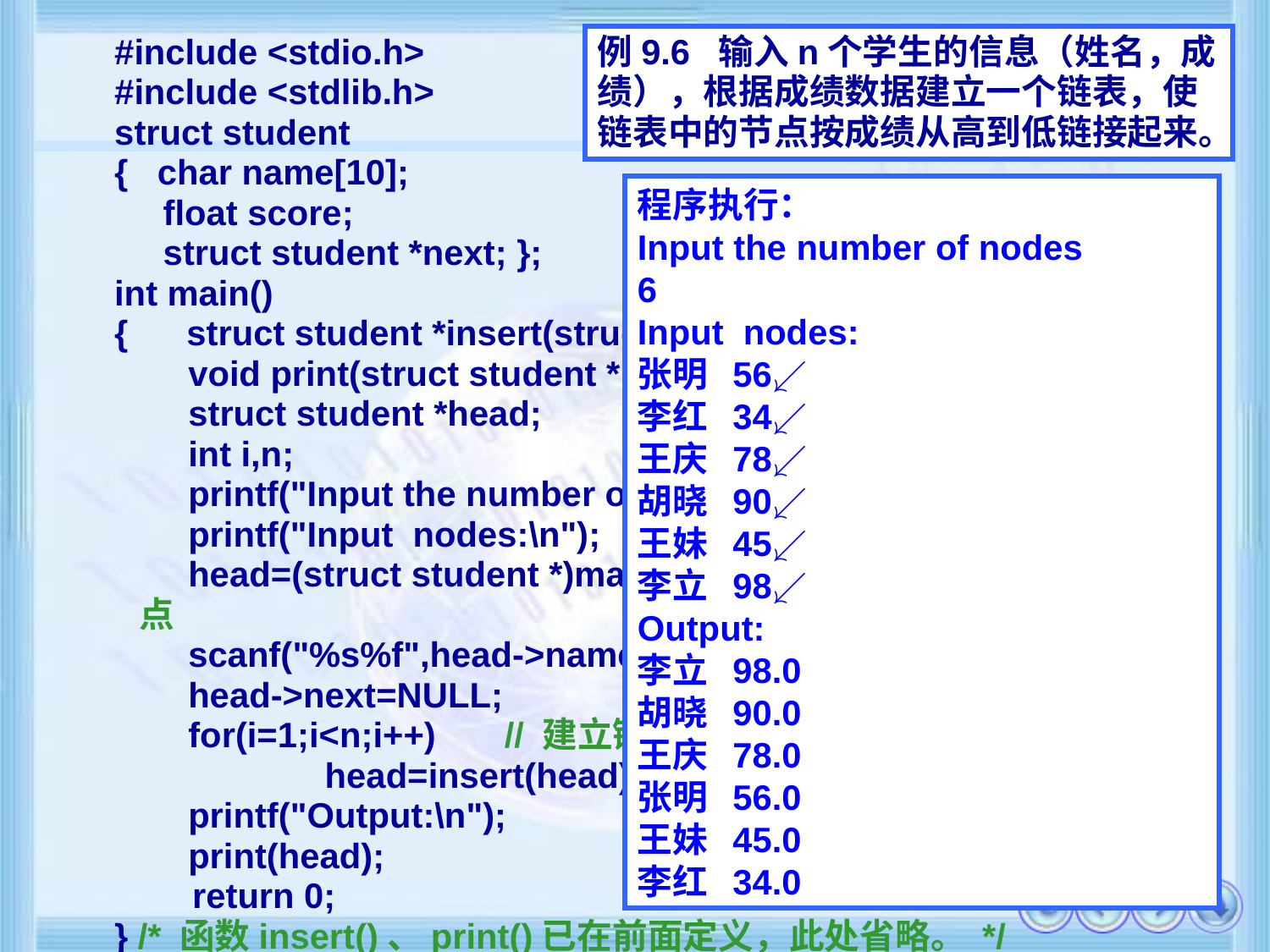

#include <stdio.h>
#include <stdlib.h>
struct student
{   char name[10];
     float score;
     struct student *next; };
int main()
{      struct student *insert(struct student *head);   // 函数声明
	     void print(struct student *head);	   // 函数声明
	     struct student *head;
	     int i,n;
	     printf("Input the number of nodes:\n");  scanf("%d",&n);
	     printf("Input  nodes:\n");
	     head=(struct student *)malloc(sizeof(struct student));  //头节点
	     scanf("%s%f",head->name,&head->score);
	     head->next=NULL;
	     for(i=1;i<n;i++)       // 建立链表
		      head=insert(head);
	     printf("Output:\n");
	     print(head);
        return 0;
} /* 函数insert()、print()已在前面定义，此处省略。 */
例9.6  输入n个学生的信息（姓名，成绩），根据成绩数据建立一个链表，使链表中的节点按成绩从高到低链接起来。
程序执行：
Input the number of nodes
6
Input  nodes:
张明  56↙
李红  34↙
王庆  78↙
胡晓  90↙
王妹  45↙
李立  98↙
Output:
李立  98.0
胡晓  90.0
王庆  78.0
张明  56.0
王妹  45.0
李红  34.0